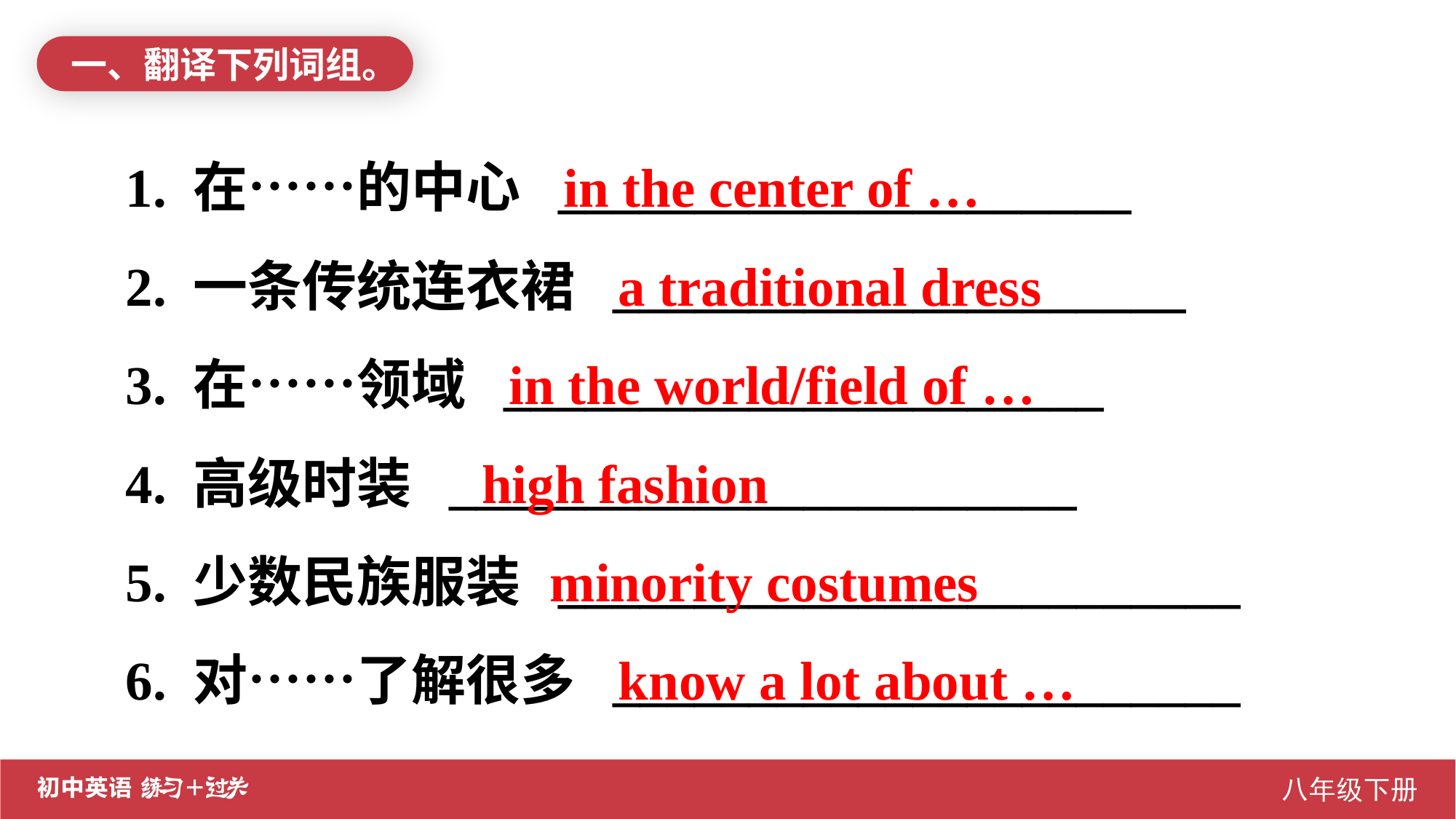

一、翻译下列词组。
1. 在……的中心  _____________________
2. 一条传统连衣裙  _____________________
3. 在……领域  ______________________
4. 高级时装  _______________________
5. 少数民族服装  _________________________
6. 对……了解很多  _______________________
         in the center of …
             a traditional dress
     in the world/field of …
   high fashion
        minority costumes
             know a lot about …